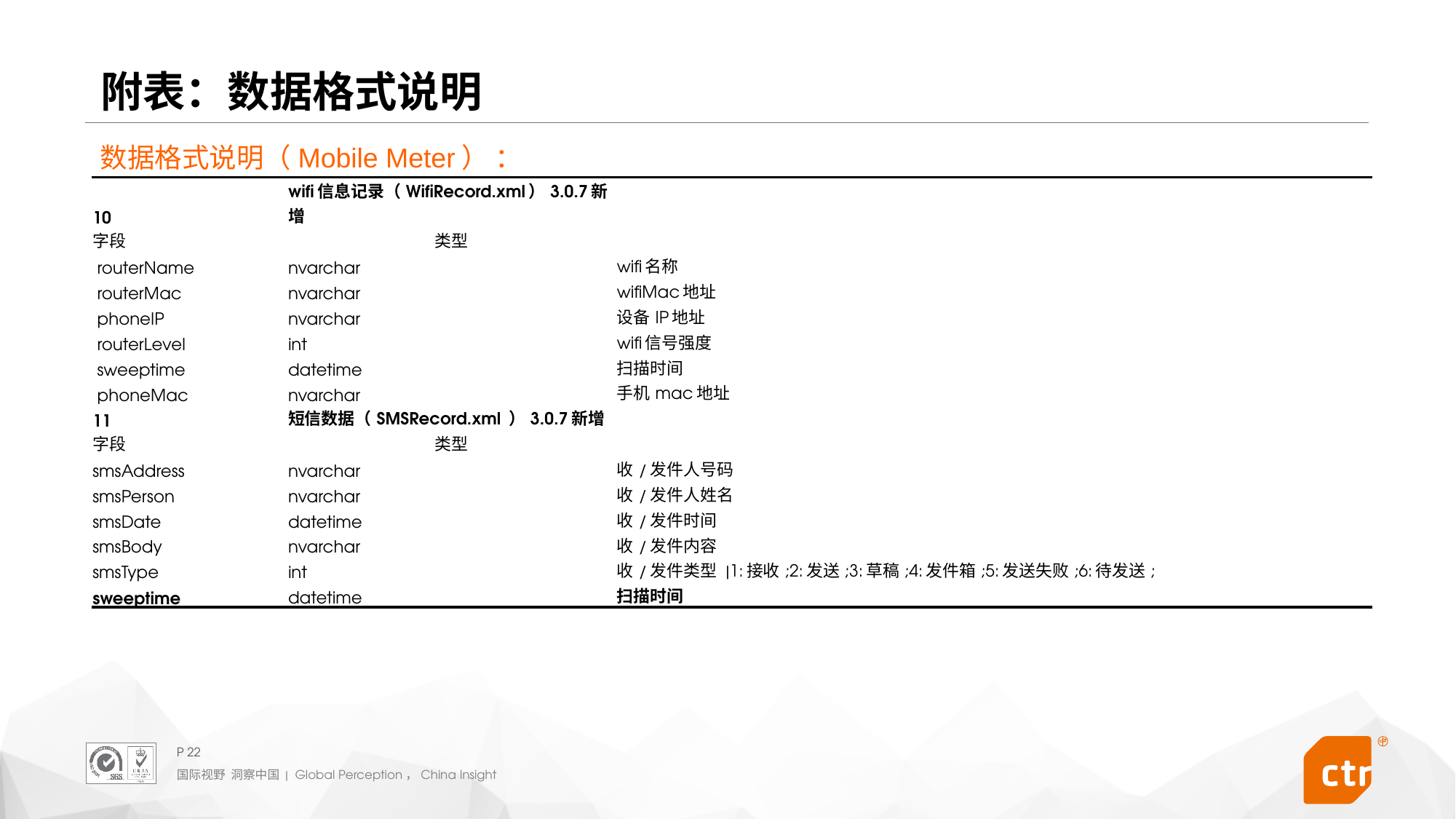

# 附表：数据格式说明
数据格式说明（Mobile Meter） ：
| 10 | wifi信息记录（WifiRecord.xml）3.0.7新增 |  |
| --- | --- | --- |
| 字段 | 类型 |  |
| routerName | nvarchar | wifi名称 |
| routerMac | nvarchar | wifiMac地址 |
| phoneIP | nvarchar | 设备IP地址 |
| routerLevel | int | wifi信号强度 |
| sweeptime | datetime | 扫描时间 |
| phoneMac | nvarchar | 手机mac地址 |
| 11 | 短信数据（SMSRecord.xml ）3.0.7新增 |  |
| 字段 | 类型 |  |
| smsAddress | nvarchar | 收/发件人号码 |
| smsPerson | nvarchar | 收/发件人姓名 |
| smsDate | datetime | 收/发件时间 |
| smsBody | nvarchar | 收/发件内容 |
| smsType | int | 收/发件类型 |1:接收;2:发送;3:草稿;4:发件箱;5:发送失败;6:待发送; |
| sweeptime | datetime | 扫描时间 |
P 22
国际视野  洞察中国 |  Global Perception，China Insight